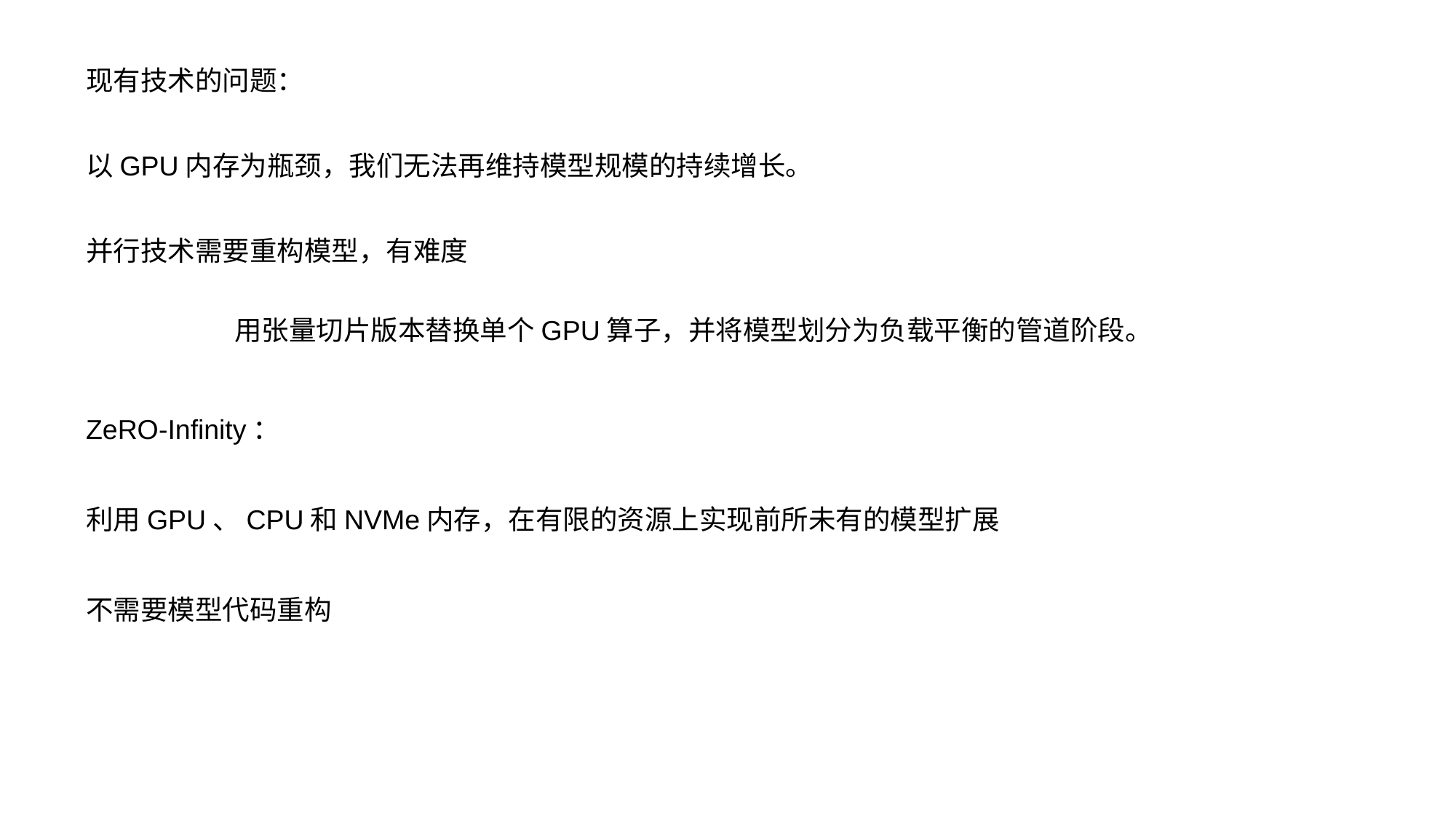

现有技术的问题：
以GPU内存为瓶颈，我们无法再维持模型规模的持续增长。
并行技术需要重构模型，有难度
用张量切片版本替换单个GPU算子，并将模型划分为负载平衡的管道阶段。
ZeRO-Infinity：
利用GPU、CPU和NVMe内存，在有限的资源上实现前所未有的模型扩展
不需要模型代码重构